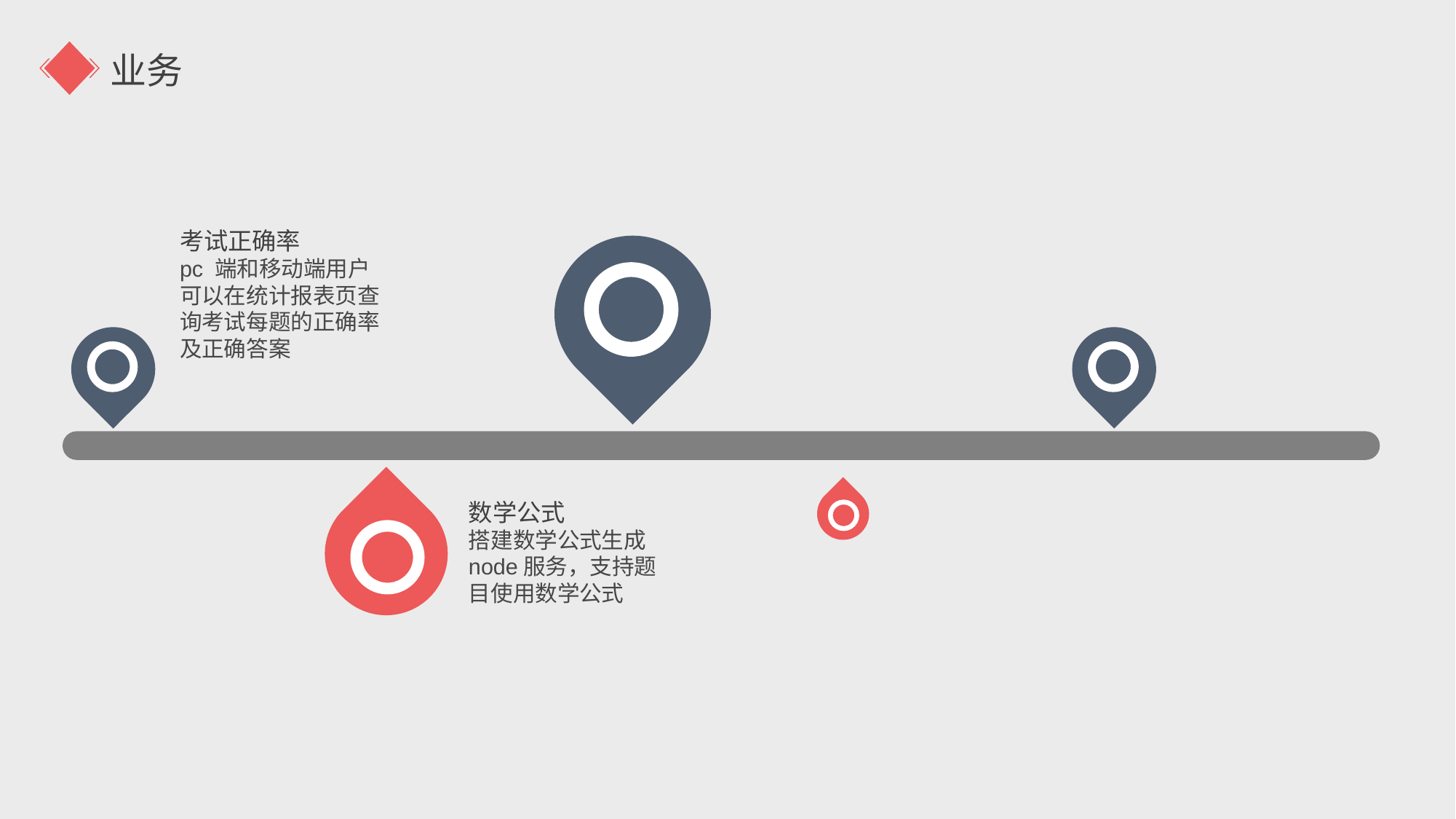

业务
考试正确率
pc 端和移动端用户可以在统计报表页查询考试每题的正确率及正确答案

数学公式
搭建数学公式生成node服务，支持题目使用数学公式